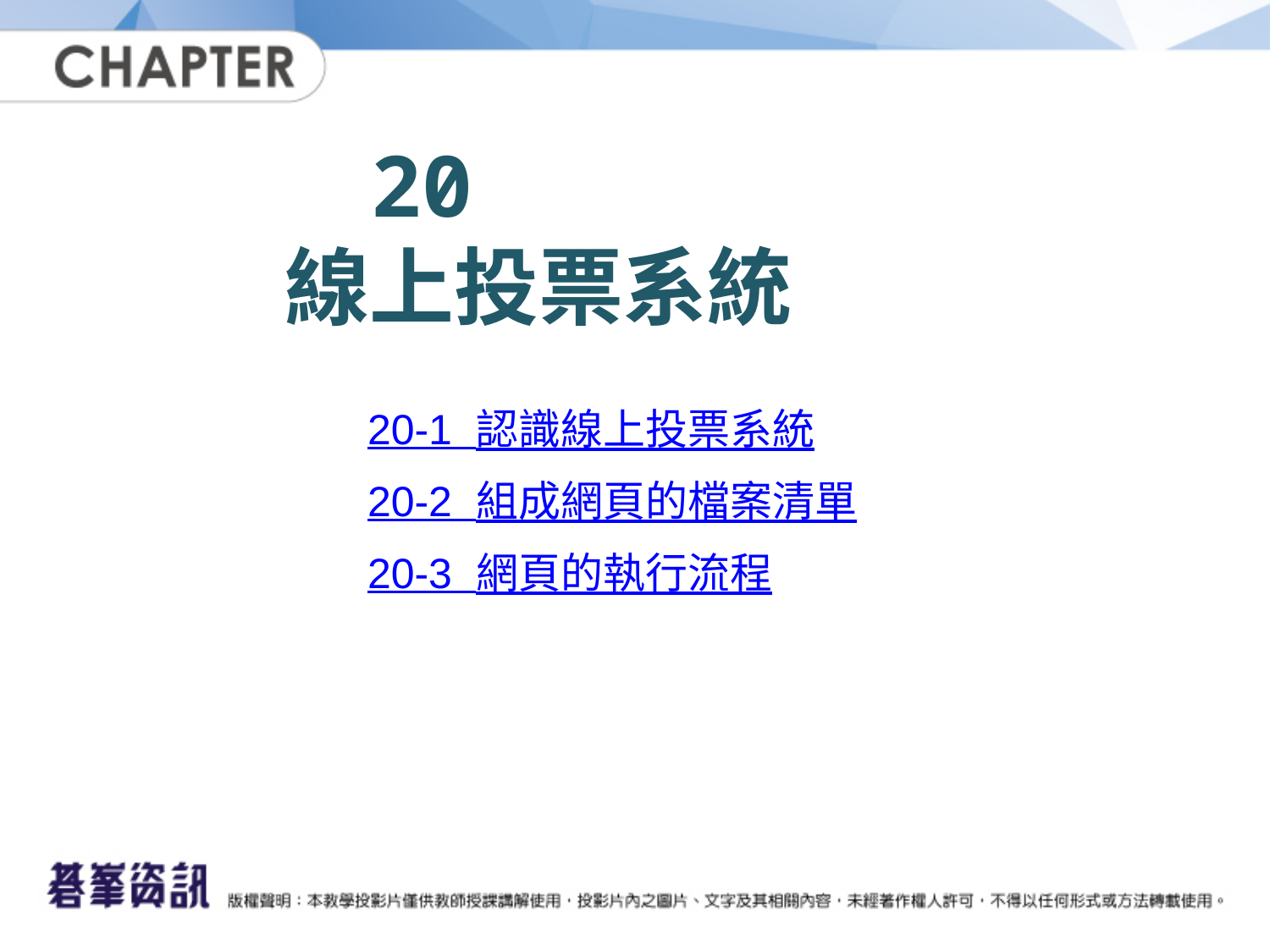

# 20 線上投票系統
20-1  認識線上投票系統
20-2  組成網頁的檔案清單
20-3  網頁的執行流程